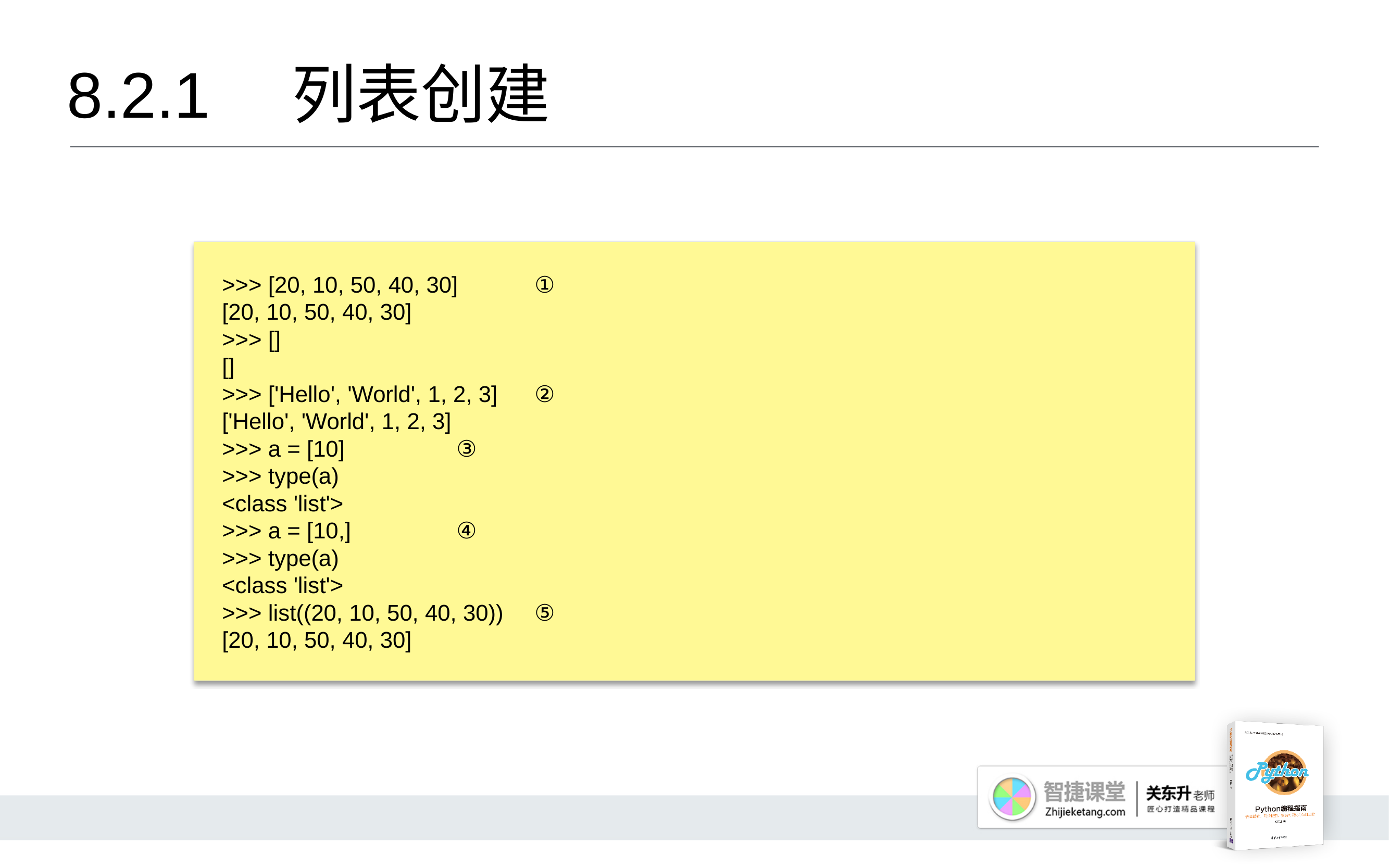

# 8.2.1 	列表创建
>>> [20, 10, 50, 40, 30]	①
[20, 10, 50, 40, 30]
>>> []
[]
>>> ['Hello', 'World', 1, 2, 3]	②
['Hello', 'World', 1, 2, 3]
>>> a = [10]		③
>>> type(a)
<class 'list'>
>>> a = [10,]		④
>>> type(a)
<class 'list'>
>>> list((20, 10, 50, 40, 30))	⑤
[20, 10, 50, 40, 30]